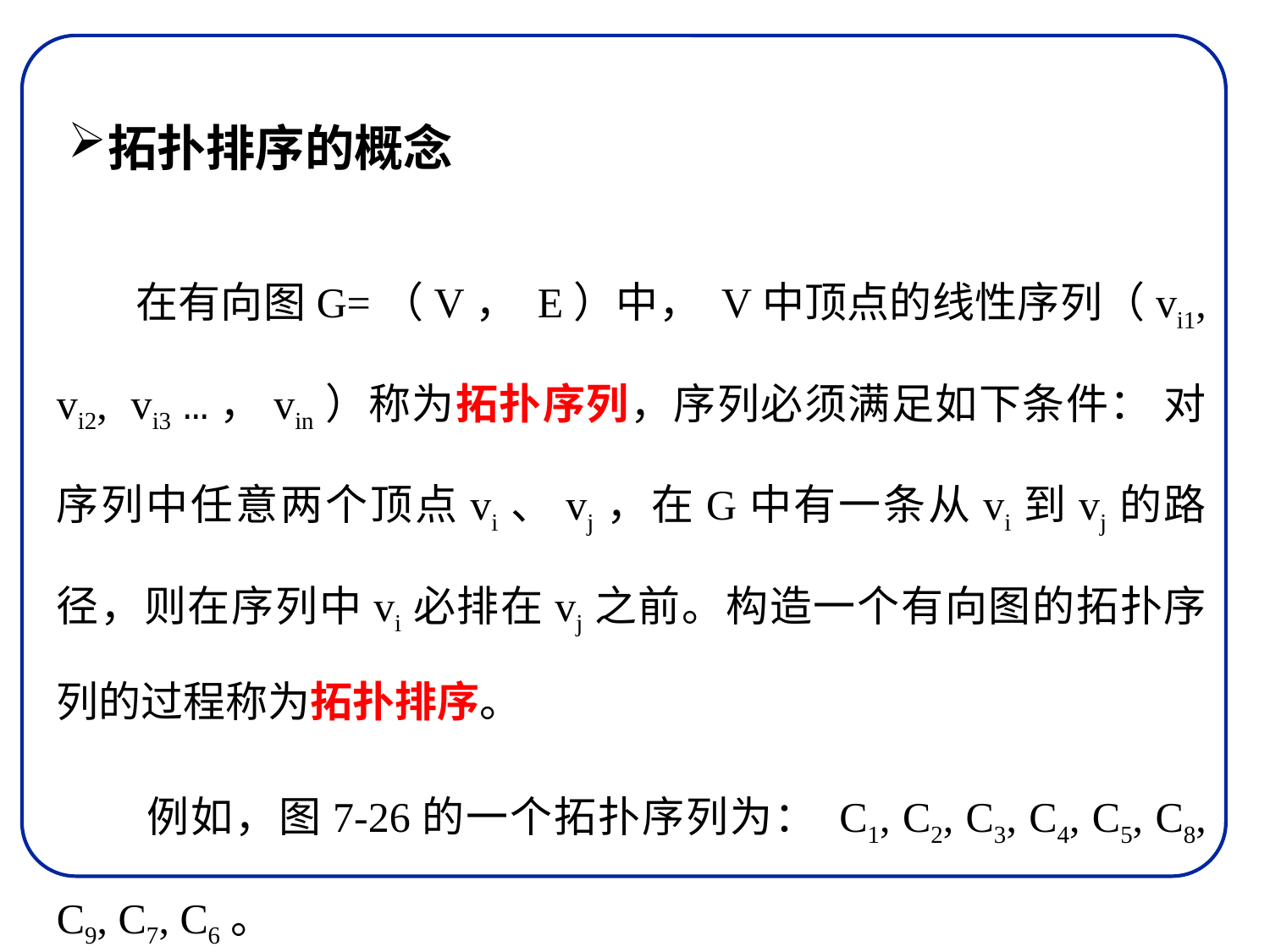

拓扑排序的概念

       在有向图G=（V， E）中， V中顶点的线性序列（vi1, vi2,  vi3 …，vin）称为拓扑序列，序列必须满足如下条件： 对序列中任意两个顶点vi、vj，在G中有一条从vi到vj的路径，则在序列中vi必排在vj之前。构造一个有向图的拓扑序列的过程称为拓扑排序。
       例如，图7-26的一个拓扑序列为： C1, C2, C3, C4, C5, C8, C9, C7, C6。